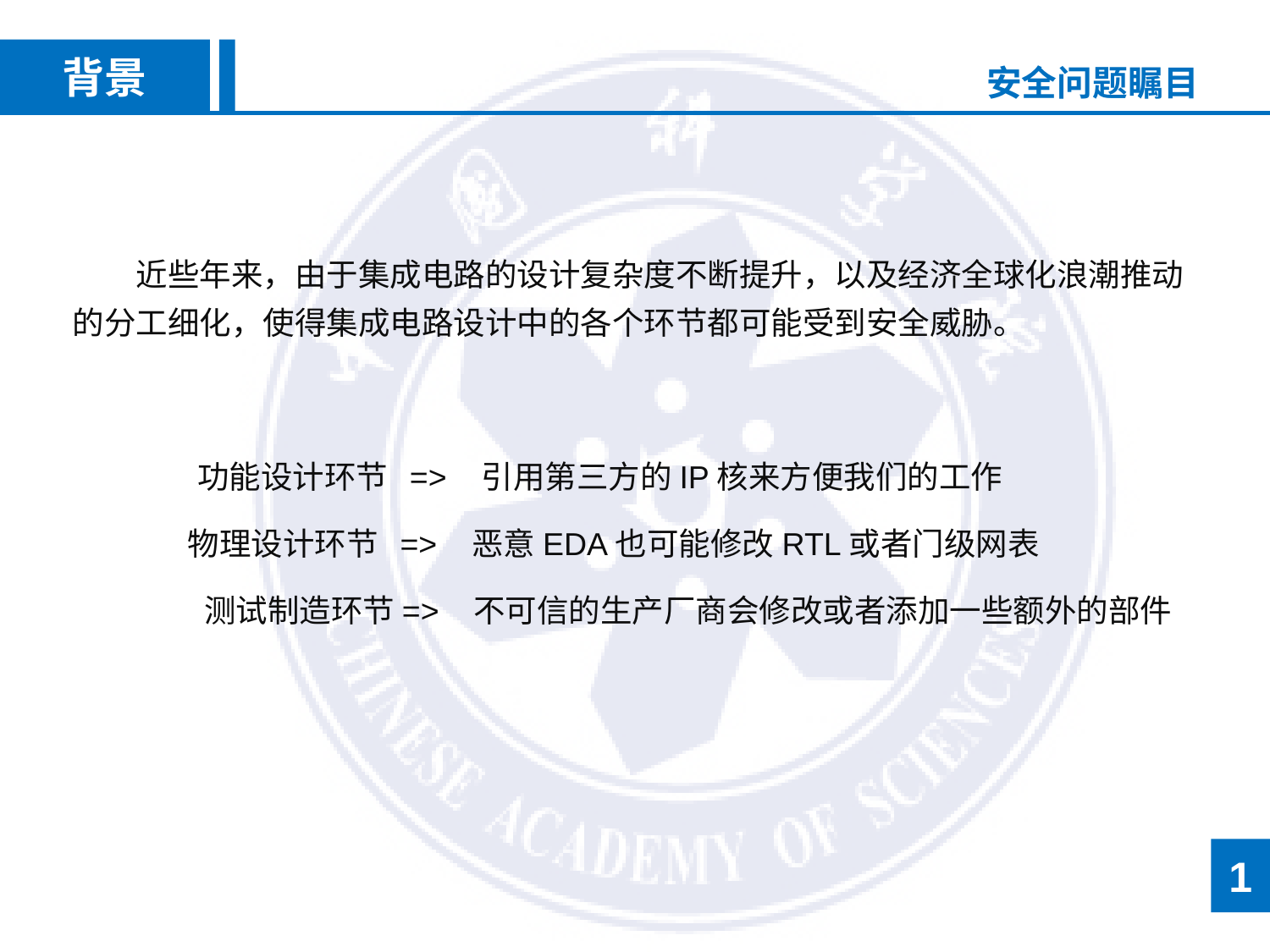

背景

安全问题瞩目
近些年来，由于集成电路的设计复杂度不断提升，以及经济全球化浪潮推动的分工细化，使得集成电路设计中的各个环节都可能受到安全威胁。
功能设计环节  =>   引用第三方的IP核来方便我们的工作
物理设计环节  =>   恶意EDA也可能修改RTL或者门级网表
测试制造环节=>   不可信的生产厂商会修改或者添加一些额外的部件
1